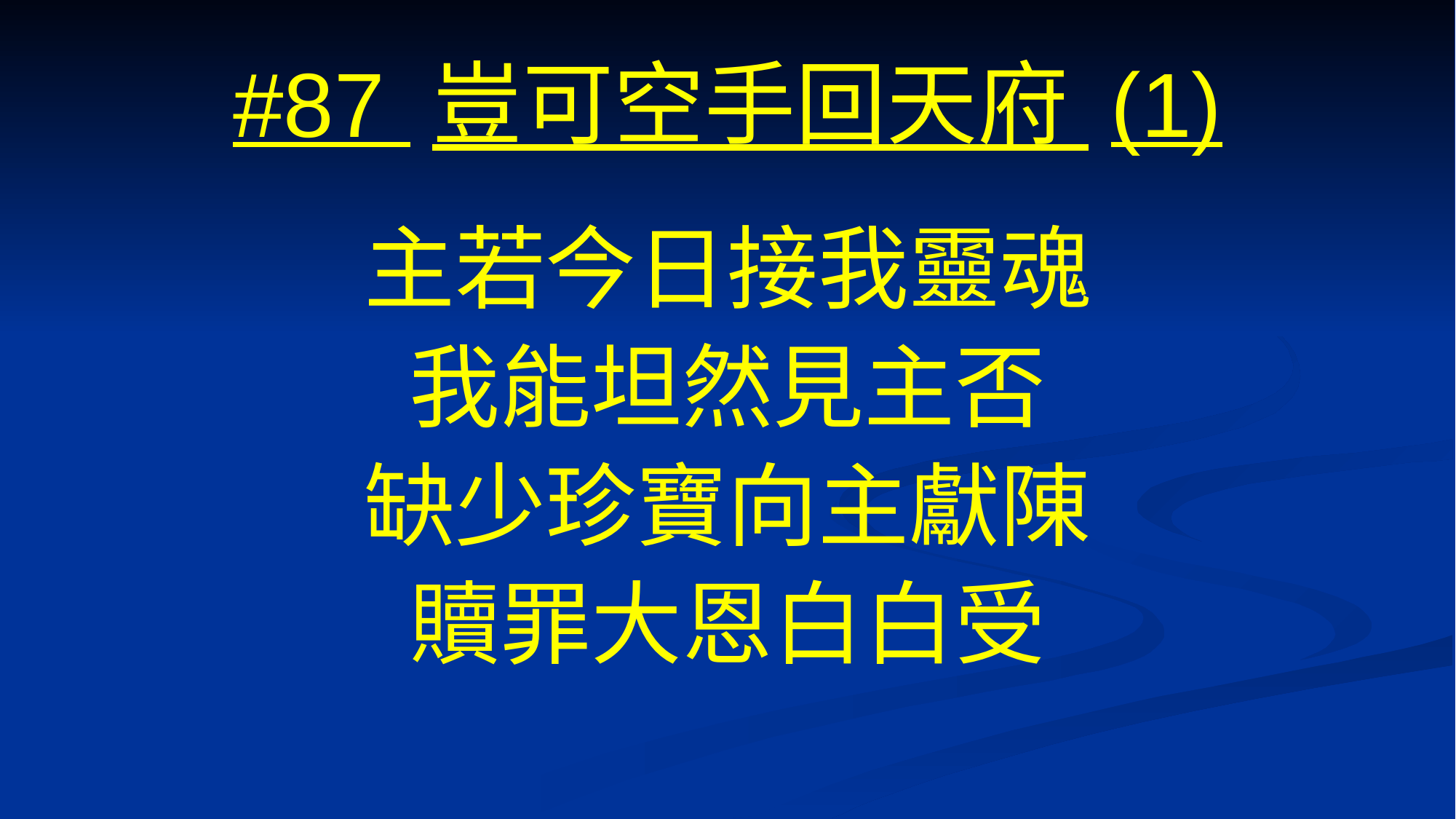

# #87 豈可空手回天府 (1)
主若今日接我靈魂
我能坦然見主否
缺少珍寶向主獻陳
贖罪大恩白白受